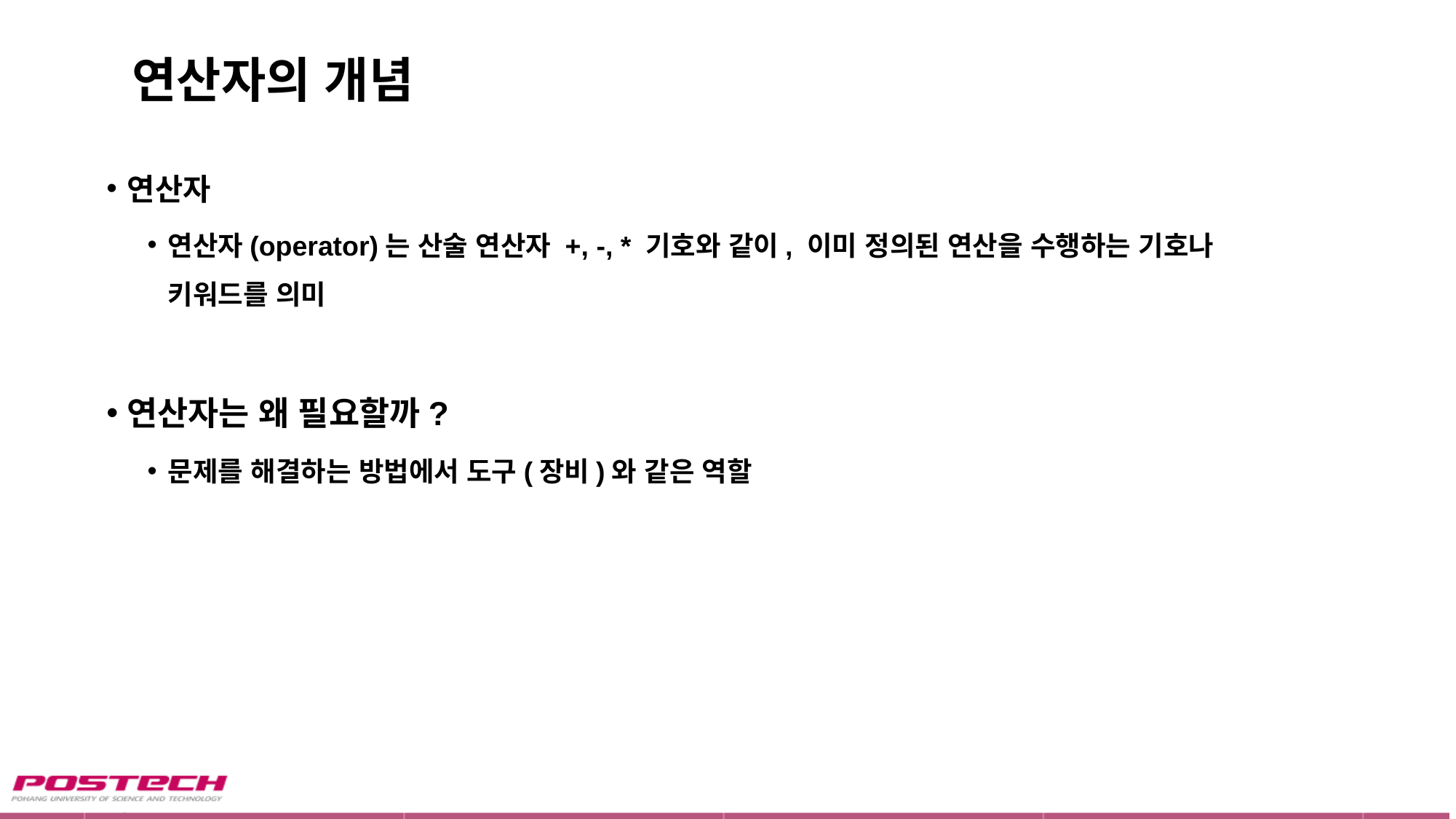

# 연산자의 개념
연산자
연산자(operator)는 산술 연산자 +, -, * 기호와 같이, 이미 정의된 연산을 수행하는 기호나 키워드를 의미

연산자는 왜 필요할까?
문제를 해결하는 방법에서 도구(장비)와 같은 역할